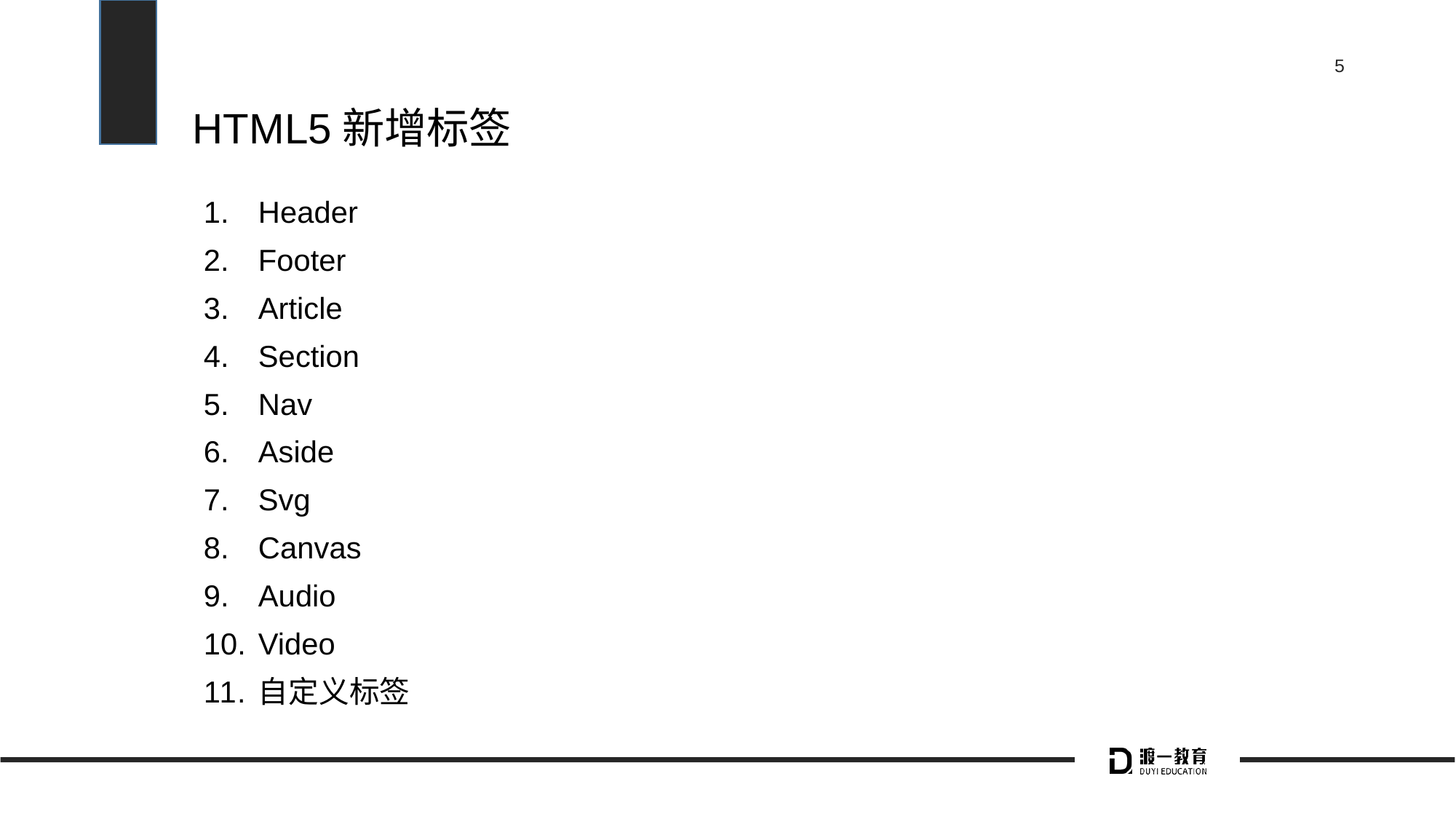

# HTML5新增标签
Header
Footer
Article
Section
Nav
Aside
Svg
Canvas
Audio
Video
自定义标签